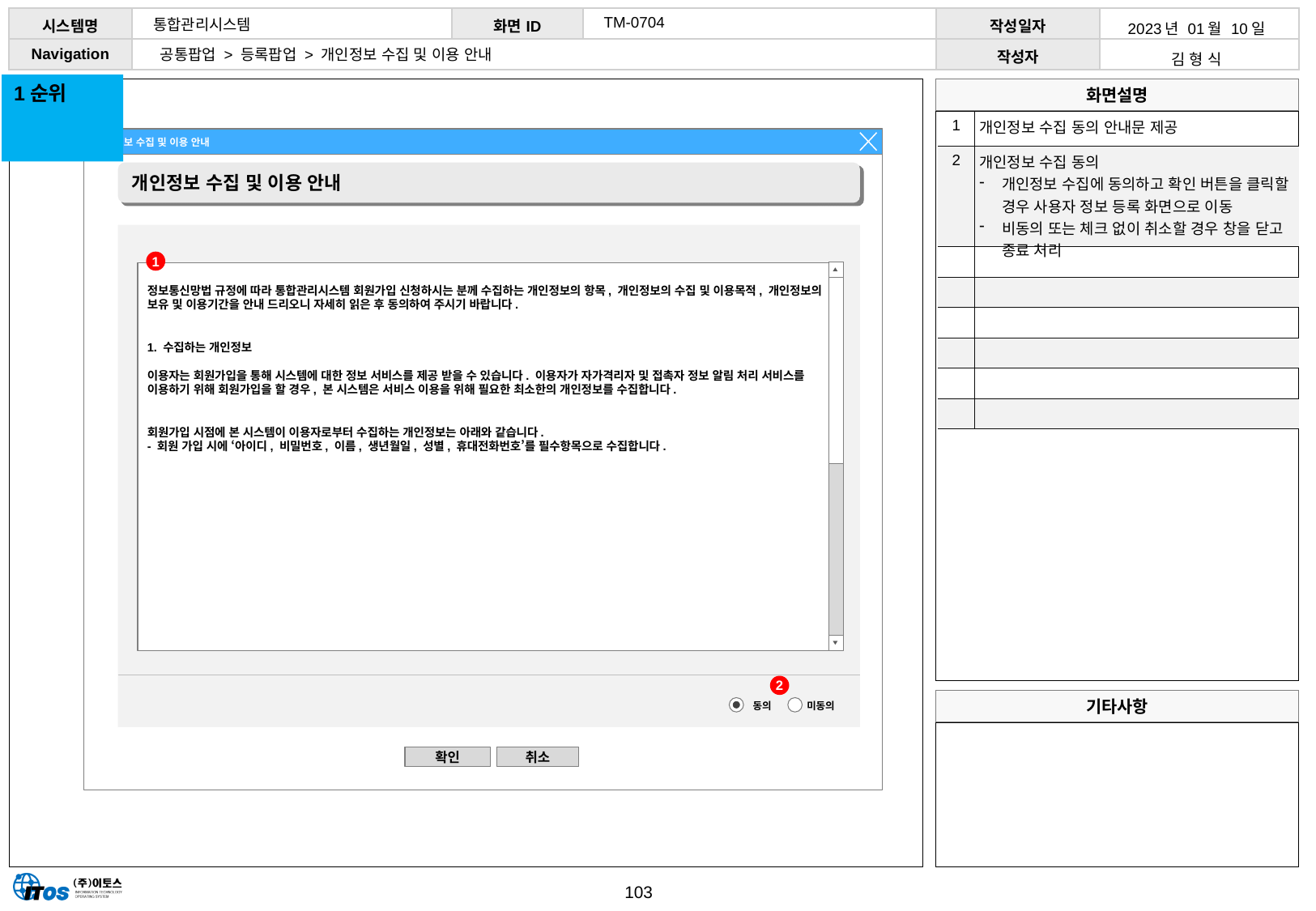

TM-0704
통합관리시스템
| 2023년 01월 10일 |
| --- |
| 김 형 식 |
공통팝업 > 등록팝업 > 개인정보 수집 및 이용 안내
1순위
| 1 | 개인정보 수집 동의 안내문 제공 |
| --- | --- |
| 2 | 개인정보 수집 동의 개인정보 수집에 동의하고 확인 버튼을 클릭할 경우 사용자 정보 등록 화면으로 이동 비동의 또는 체크 없이 취소할 경우 창을 닫고 종료 처리 |
|  |  |
|  |  |
|  |  |
|  |  |
|  |  |
|  |  |

개인정보 수집 및 이용 안내

개인정보 수집 및 이용 안내

1

정보통신망법 규정에 따라 통합관리시스템 회원가입 신청하시는 분께 수집하는 개인정보의 항목, 개인정보의 수집 및 이용목적, 개인정보의 보유 및 이용기간을 안내 드리오니 자세히 읽은 후 동의하여 주시기 바랍니다.

1. 수집하는 개인정보

이용자는 회원가입을 통해 시스템에 대한 정보 서비스를 제공 받을 수 있습니다. 이용자가 자가격리자 및 접촉자 정보 알림 처리 서비스를 이용하기 위해 회원가입을 할 경우, 본 시스템은 서비스 이용을 위해 필요한 최소한의 개인정보를 수집합니다.

회원가입 시점에 본 시스템이 이용자로부터 수집하는 개인정보는 아래와 같습니다.
- 회원 가입 시에 ‘아이디, 비밀번호, 이름, 생년월일, 성별, 휴대전화번호’를 필수항목으로 수집합니다.
▶
◀

2
동의
미동의

확인
취소